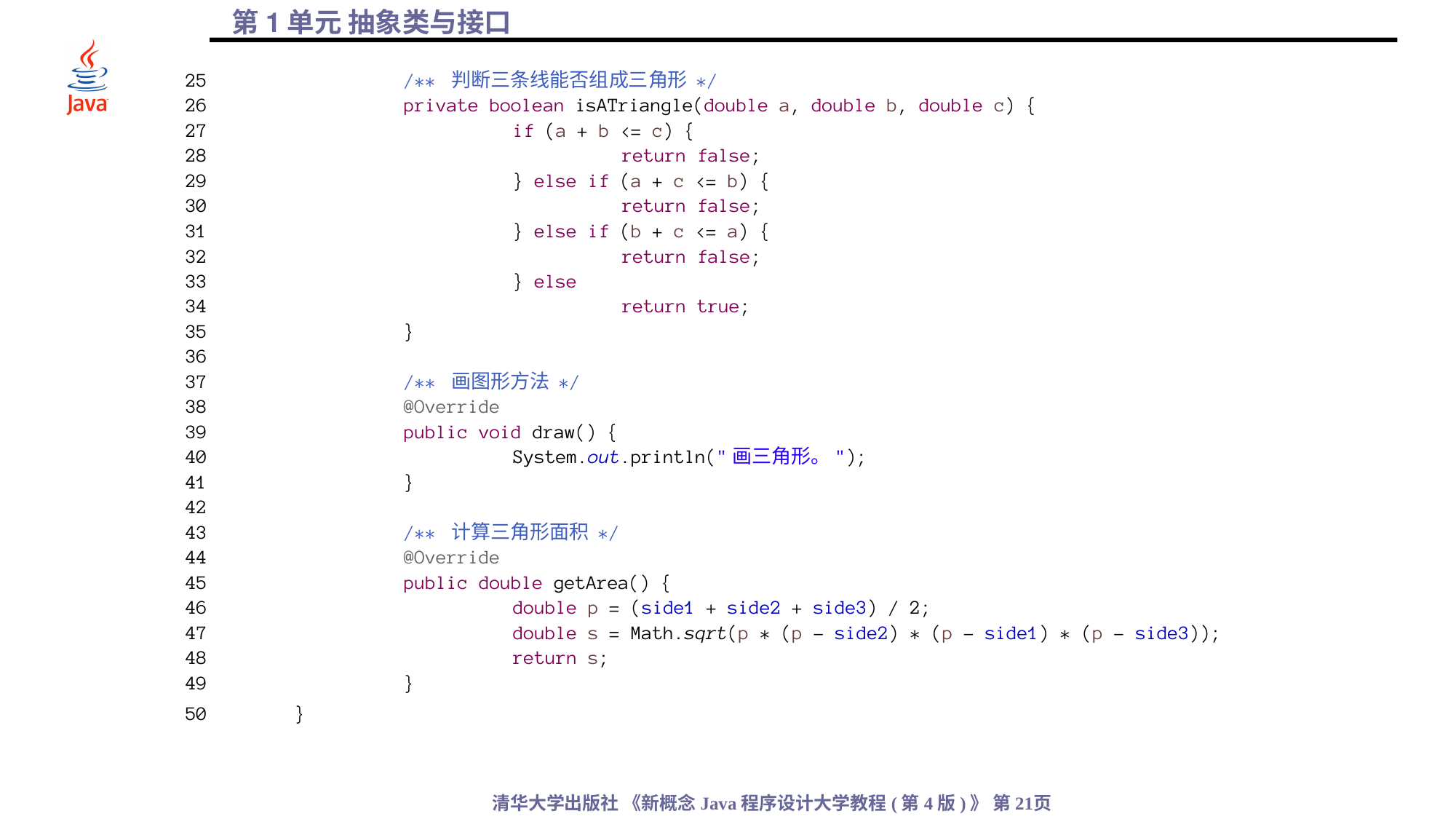

25		/** 判断三条线能否组成三角形 */
26		private boolean isATriangle(double a, double b, double c) {
27			if (a + b <= c) {
28				return false;
29			} else if (a + c <= b) {
30				return false;
31			} else if (b + c <= a) {
32				return false;
33			} else
34				return true;
35		}
36
37		/** 画图形方法 */
38		@Override
39		public void draw() {
40			System.out.println("画三角形。");
41		}
42
43		/** 计算三角形面积 */
44		@Override
45		public double getArea() {
46			double p = (side1 + side2 + side3) / 2;
47			double s = Math.sqrt(p * (p - side2) * (p - side1) * (p - side3));
48			return s;
49		}
50	}